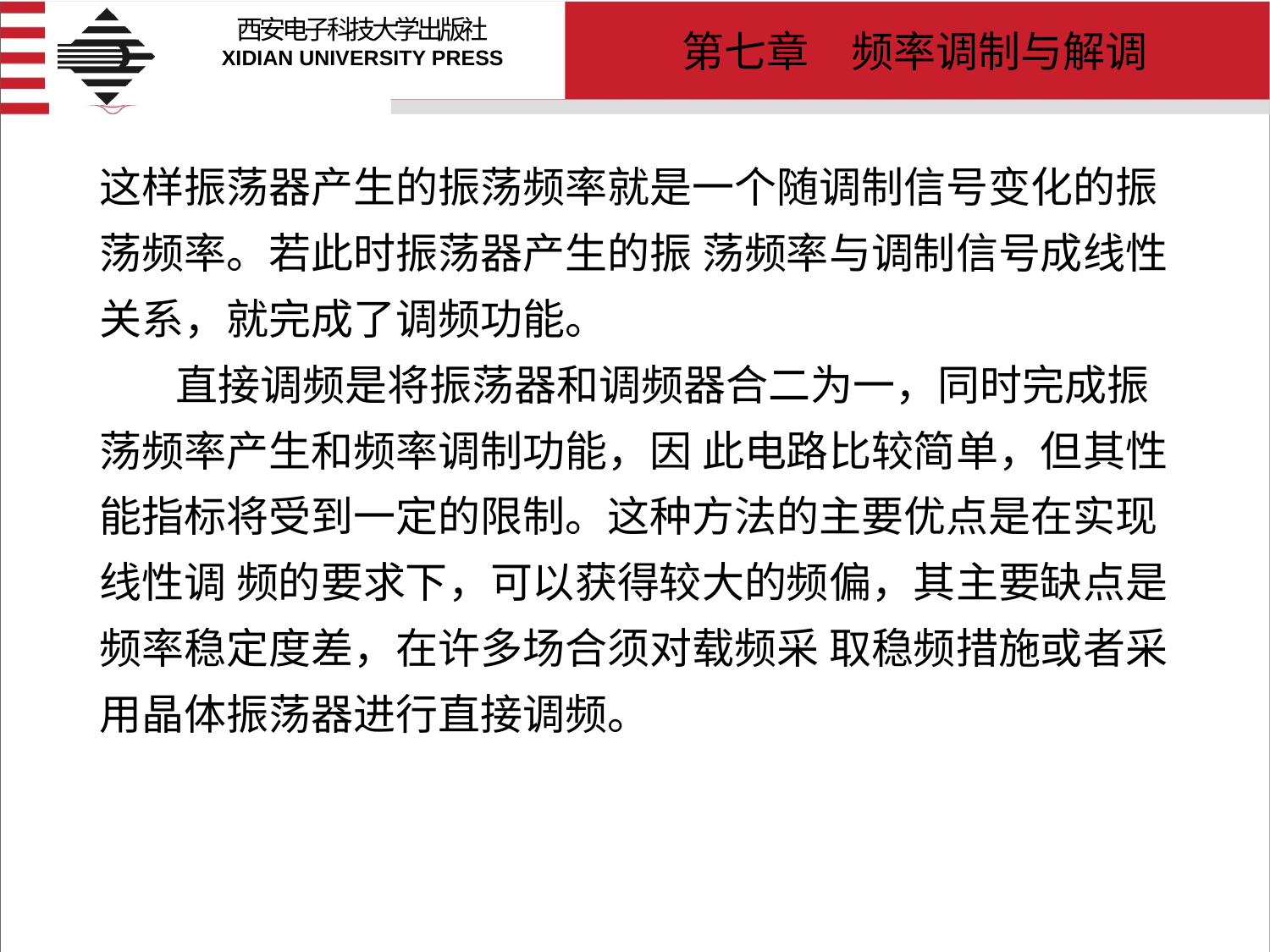

# 这样振荡器产生的振荡频率就是一个随调制信号变化的振荡频率。若此时振荡器产生的振 荡频率与调制信号成线性关系，就完成了调频功能。 直接调频是将振荡器和调频器合二为一，同时完成振荡频率产生和频率调制功能，因 此电路比较简单，但其性能指标将受到一定的限制。这种方法的主要优点是在实现线性调 频的要求下，可以获得较大的频偏，其主要缺点是频率稳定度差，在许多场合须对载频采 取稳频措施或者采用晶体振荡器进行直接调频。